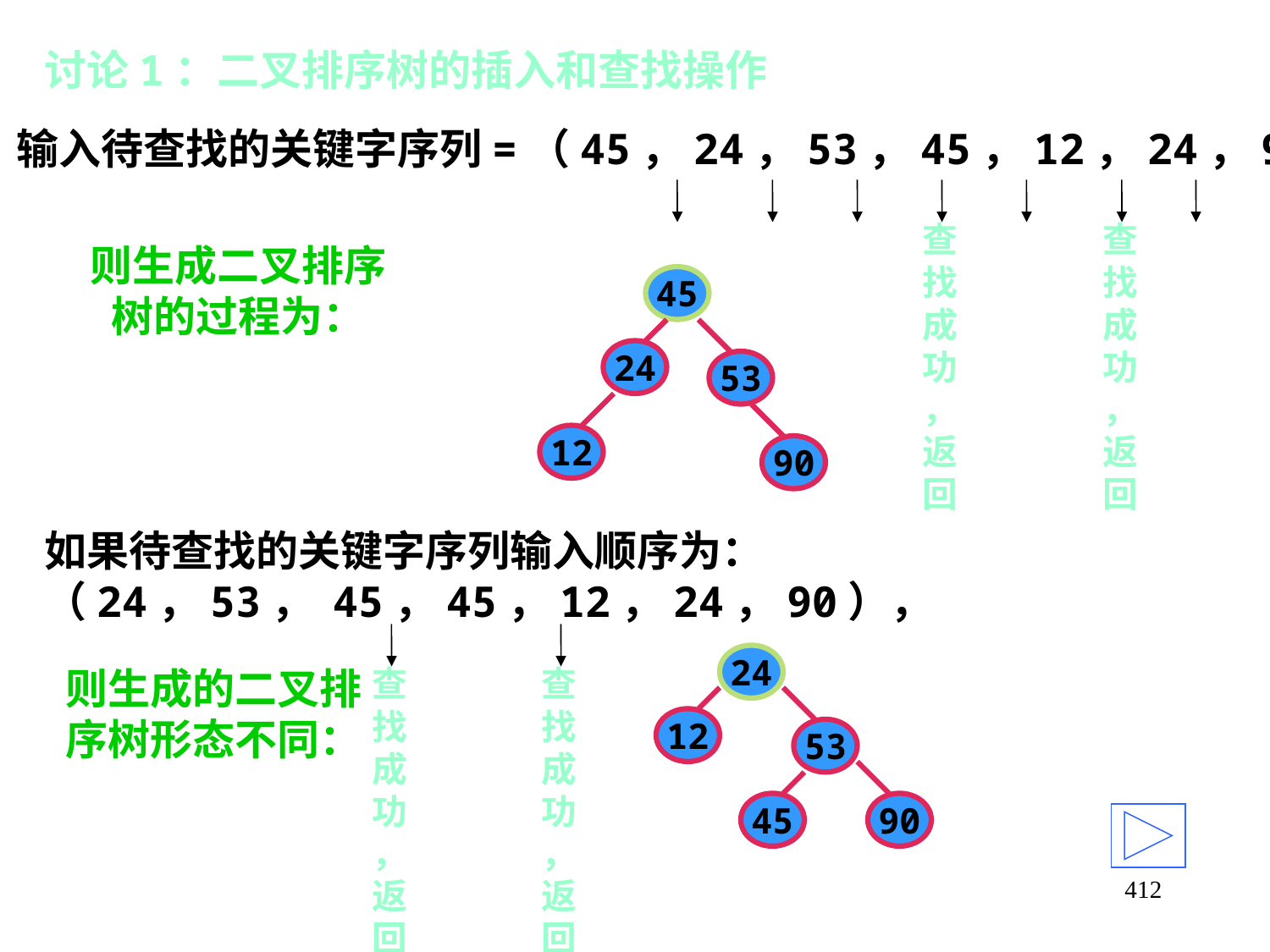

# 讨论1：二叉排序树的插入和查找操作
例：输入待查找的关键字序列=（45，24，53，45，12，24，90）

查找成功，返回

查找成功，返回

则生成二叉排序树的过程为：
45

24

53

12

90
如果待查找的关键字序列输入顺序为：
（24，53， 45，45，12，24，90），

查找成功，返回

查找成功，返回
24
则生成的二叉排序树形态不同：

12

53

90

45

412